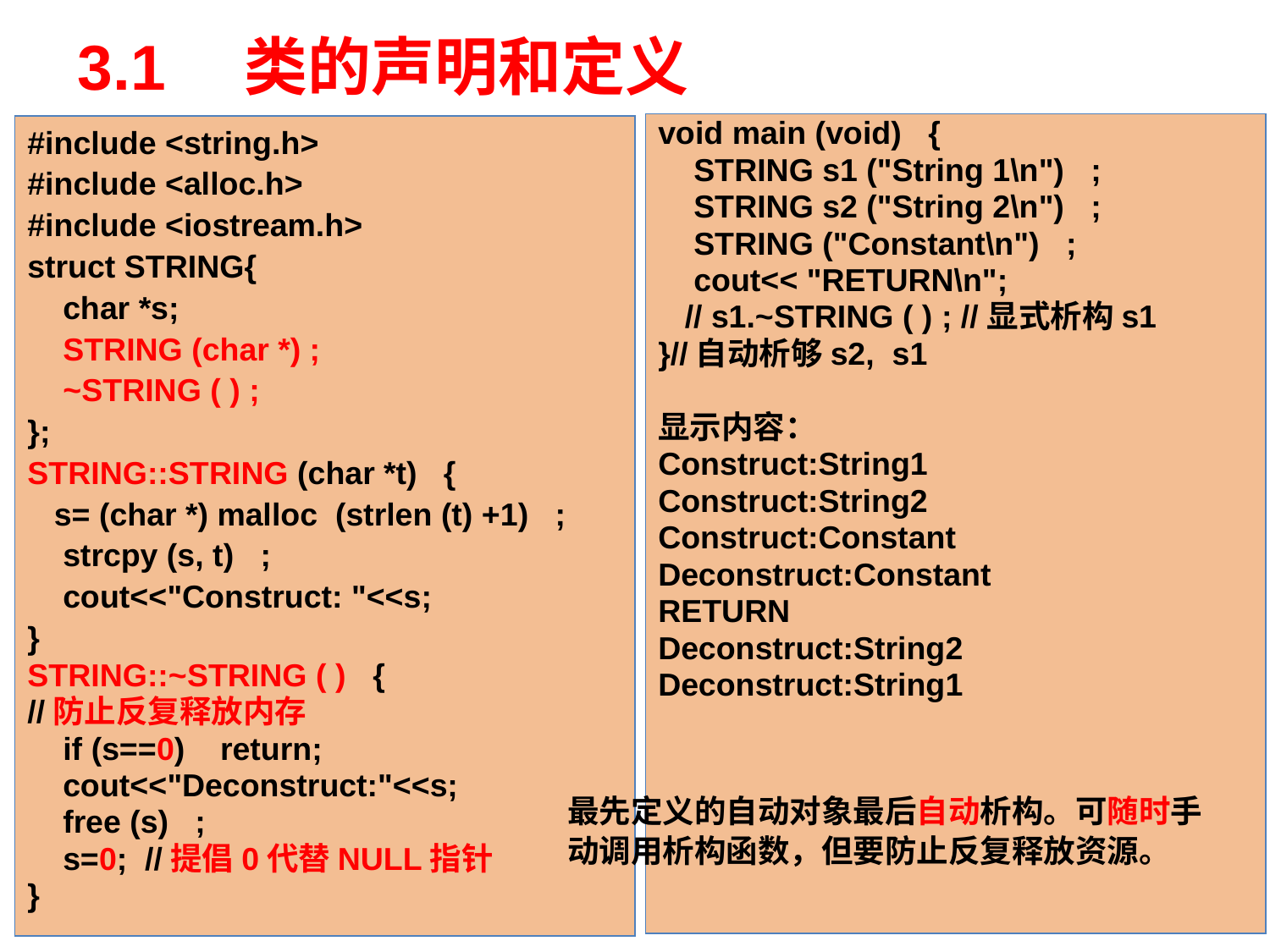

# 3.1　类的声明和定义
void main (void)   {
    STRING s1 ("String 1\n")   ;
    STRING s2 ("String 2\n")   ;
    STRING ("Constant\n")   ;
    cout<< "RETURN\n";
   // s1.~STRING ( ) ; //显式析构s1
}//自动析够s2,  s1

显示内容：
Construct:String1
Construct:String2
Construct:Constant
Deconstruct:Constant
RETURN
Deconstruct:String2
Deconstruct:String1

#include <string.h>
#include <alloc.h>
#include <iostream.h>
struct STRING{
    char *s;
    STRING (char *) ;
    ~STRING ( ) ;
};
STRING::STRING (char *t)   {
   s= (char *) malloc  (strlen (t) +1)   ;
    strcpy (s, t)   ;
    cout<<"Construct: "<<s;
}
STRING::~STRING ( )   {
//防止反复释放内存
    if (s==0)    return;
    cout<<"Deconstruct:"<<s;
    free (s)   ;
    s=0;  //提倡0代替NULL指针
}

最先定义的自动对象最后自动析构。可随时手动调用析构函数，但要防止反复释放资源。